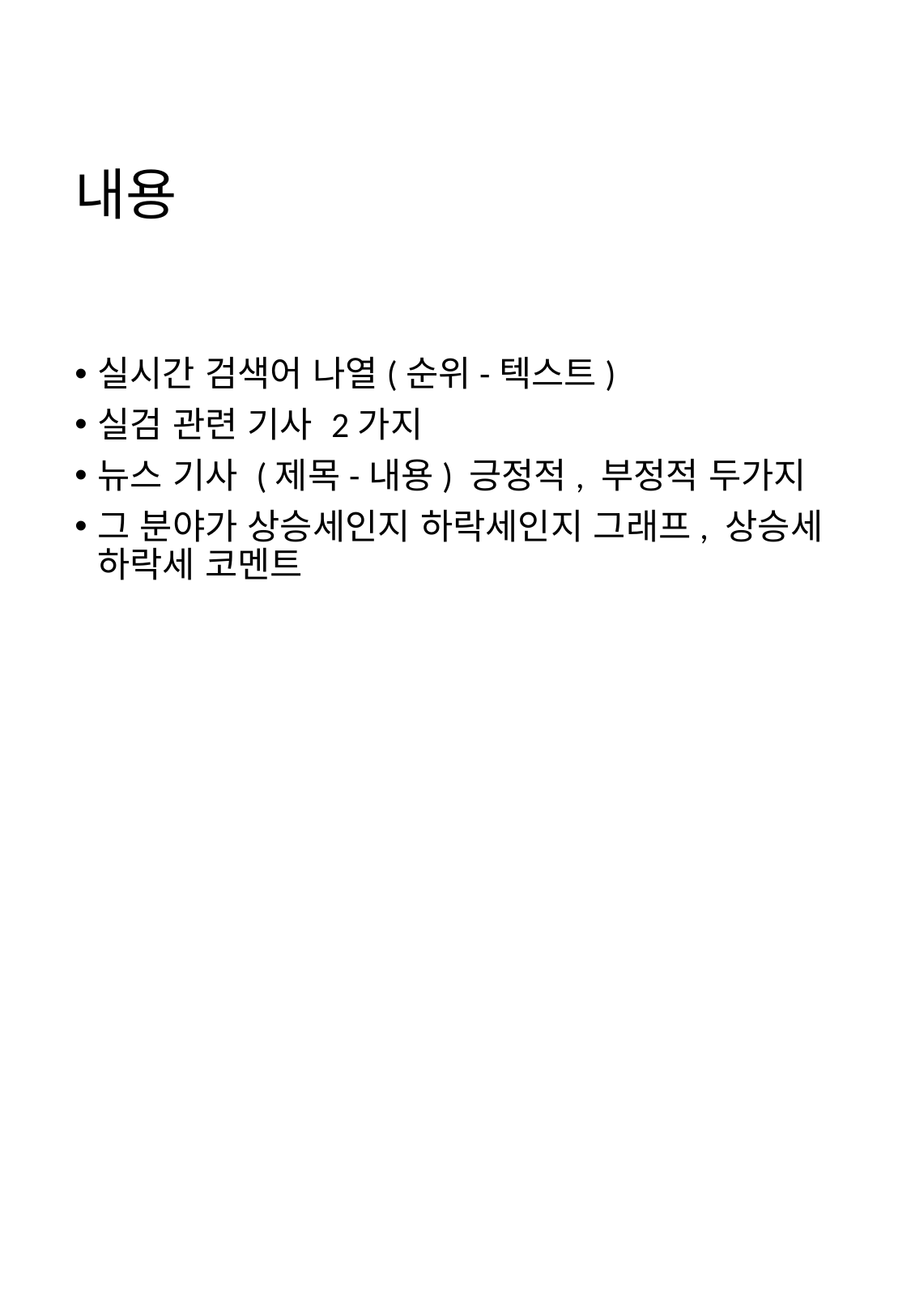

# 내용
실시간 검색어 나열(순위-텍스트)
실검 관련 기사 2가지
뉴스 기사 (제목-내용) 긍정적, 부정적 두가지
그 분야가 상승세인지 하락세인지 그래프, 상승세 하락세 코멘트